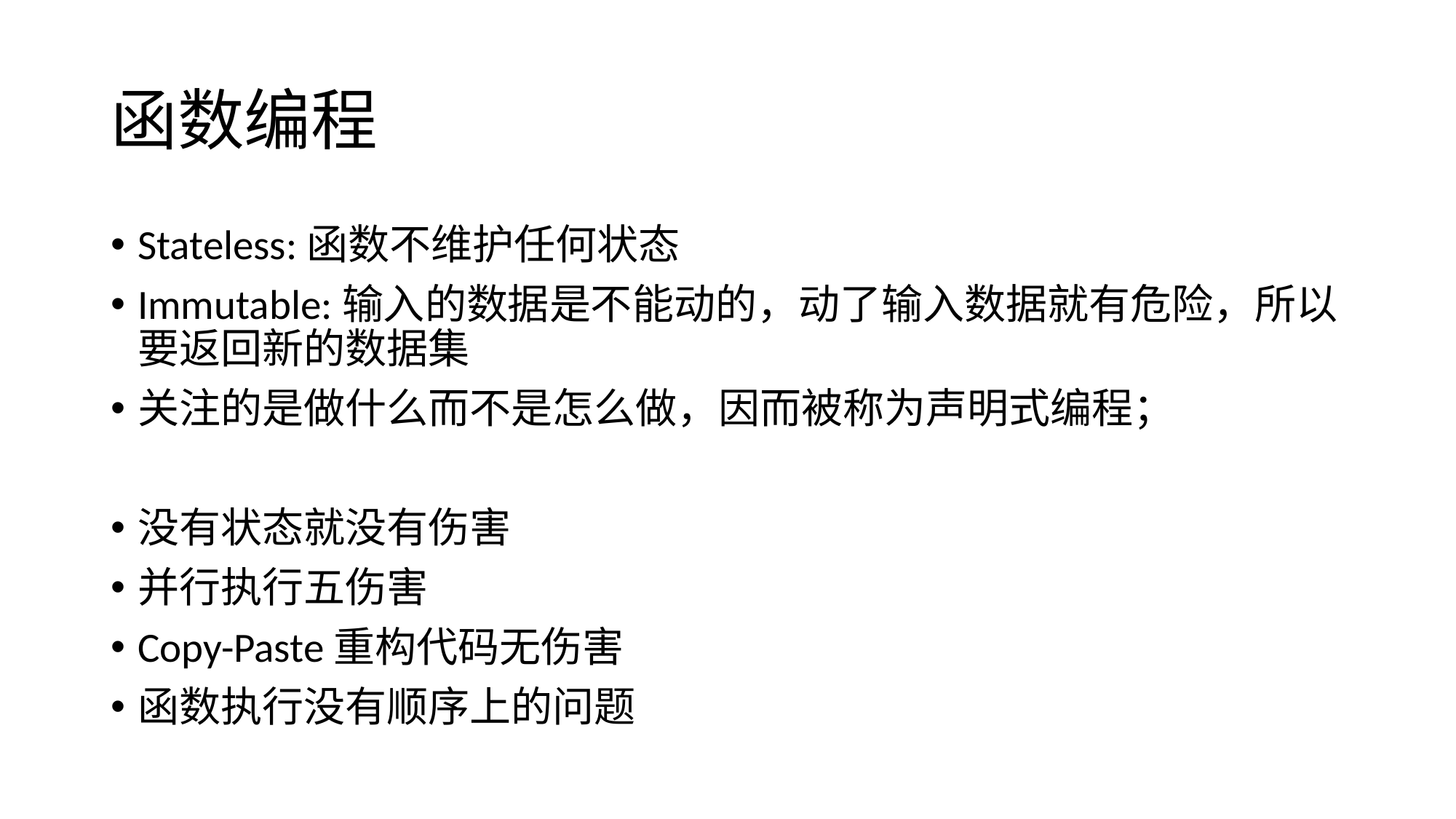

# 函数编程
Stateless:函数不维护任何状态
Immutable:输入的数据是不能动的，动了输入数据就有危险，所以要返回新的数据集
关注的是做什么而不是怎么做，因而被称为声明式编程；

没有状态就没有伤害
并行执行五伤害
Copy-Paste重构代码无伤害
函数执行没有顺序上的问题